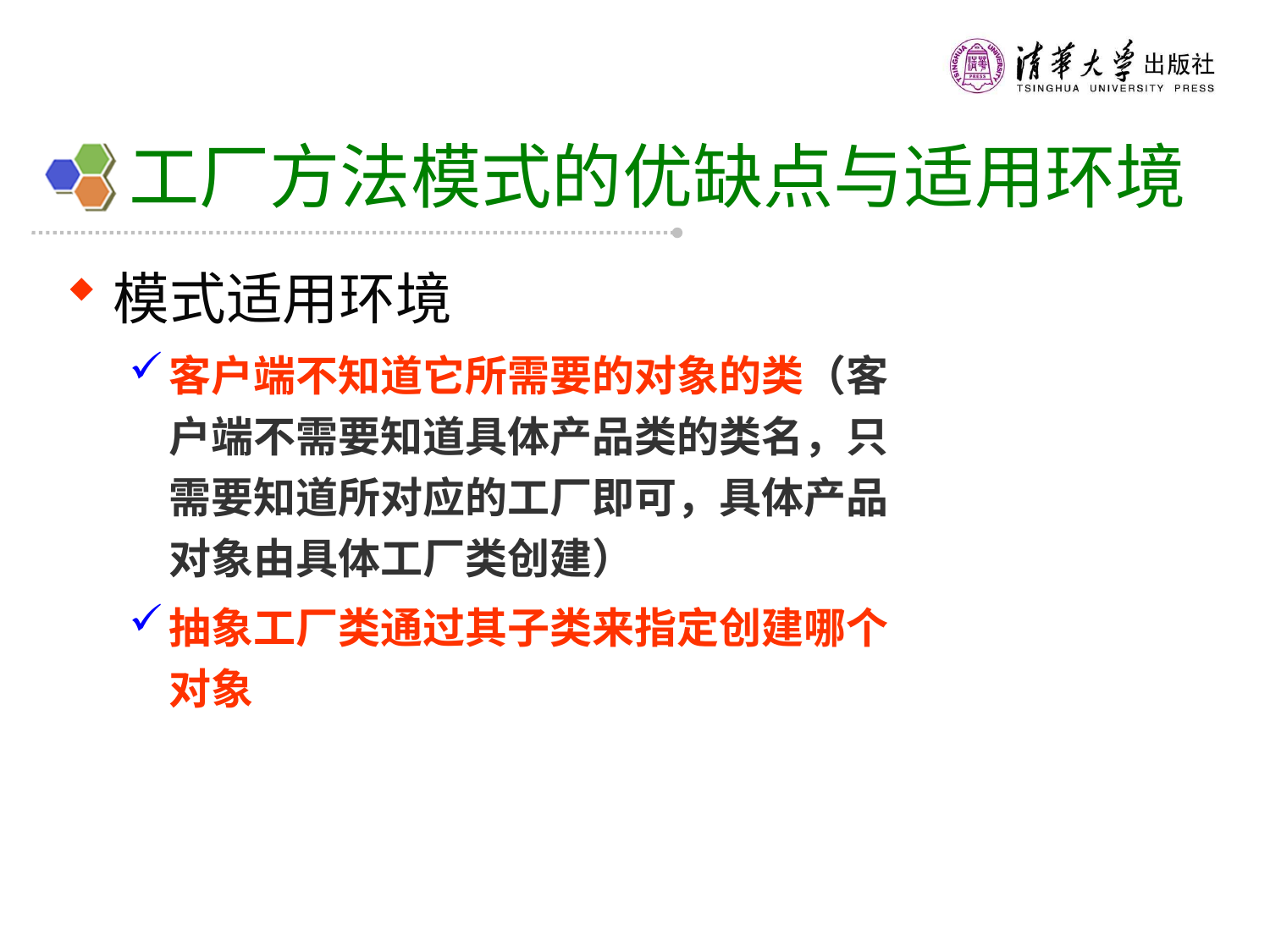

# 工厂方法模式的优缺点与适用环境
模式适用环境
客户端不知道它所需要的对象的类（客户端不需要知道具体产品类的类名，只需要知道所对应的工厂即可，具体产品对象由具体工厂类创建）
抽象工厂类通过其子类来指定创建哪个对象